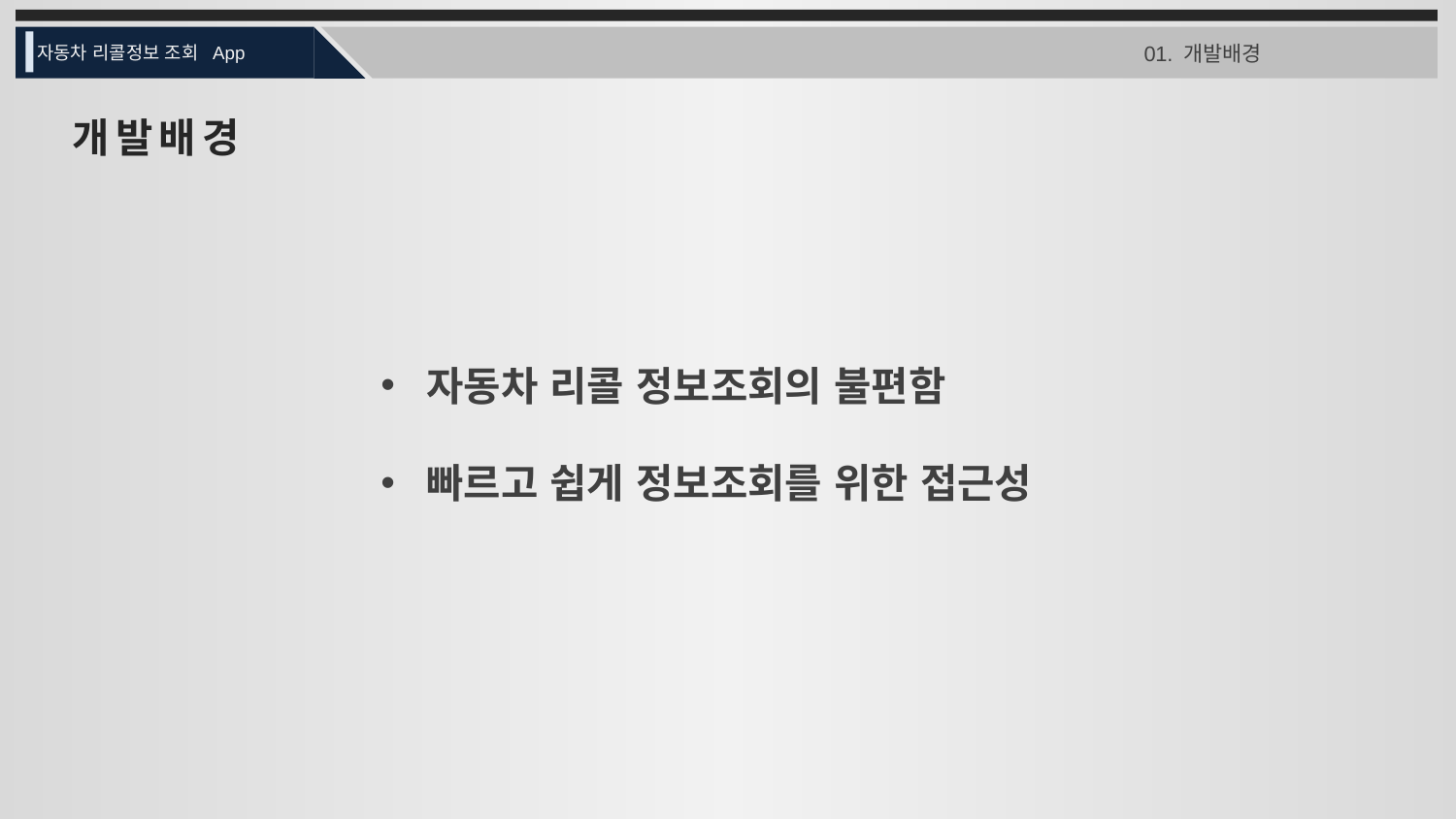

01. 개발배경
자동차 리콜정보 조회  App
개발배경
자동차 리콜 정보조회의 불편함

빠르고 쉽게 정보조회를 위한 접근성